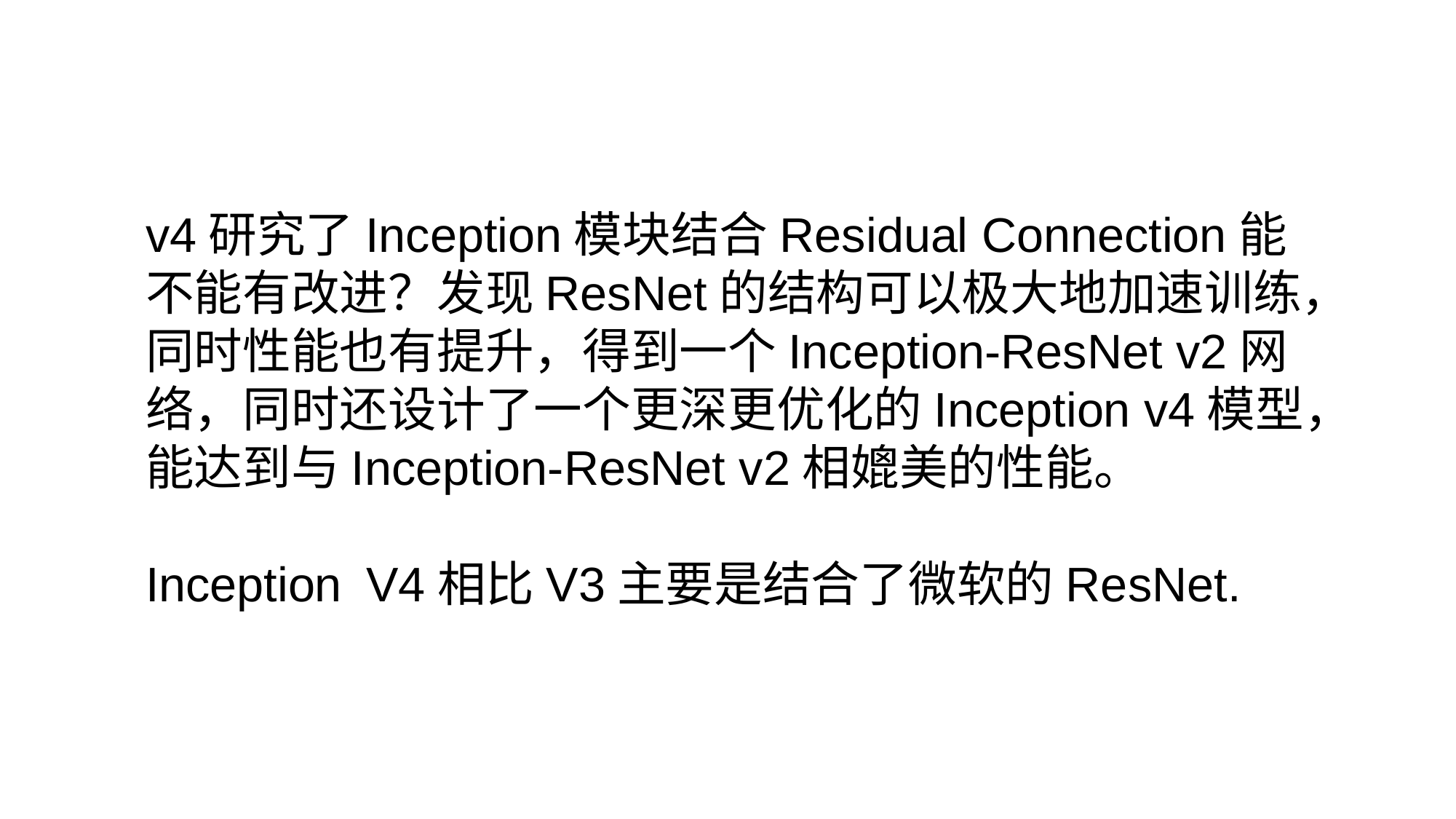

v4研究了Inception模块结合Residual Connection能不能有改进？发现ResNet的结构可以极大地加速训练，同时性能也有提升，得到一个Inception-ResNet v2网络，同时还设计了一个更深更优化的Inception v4模型，能达到与Inception-ResNet v2相媲美的性能。

Inception V4相比V3主要是结合了微软的ResNet.